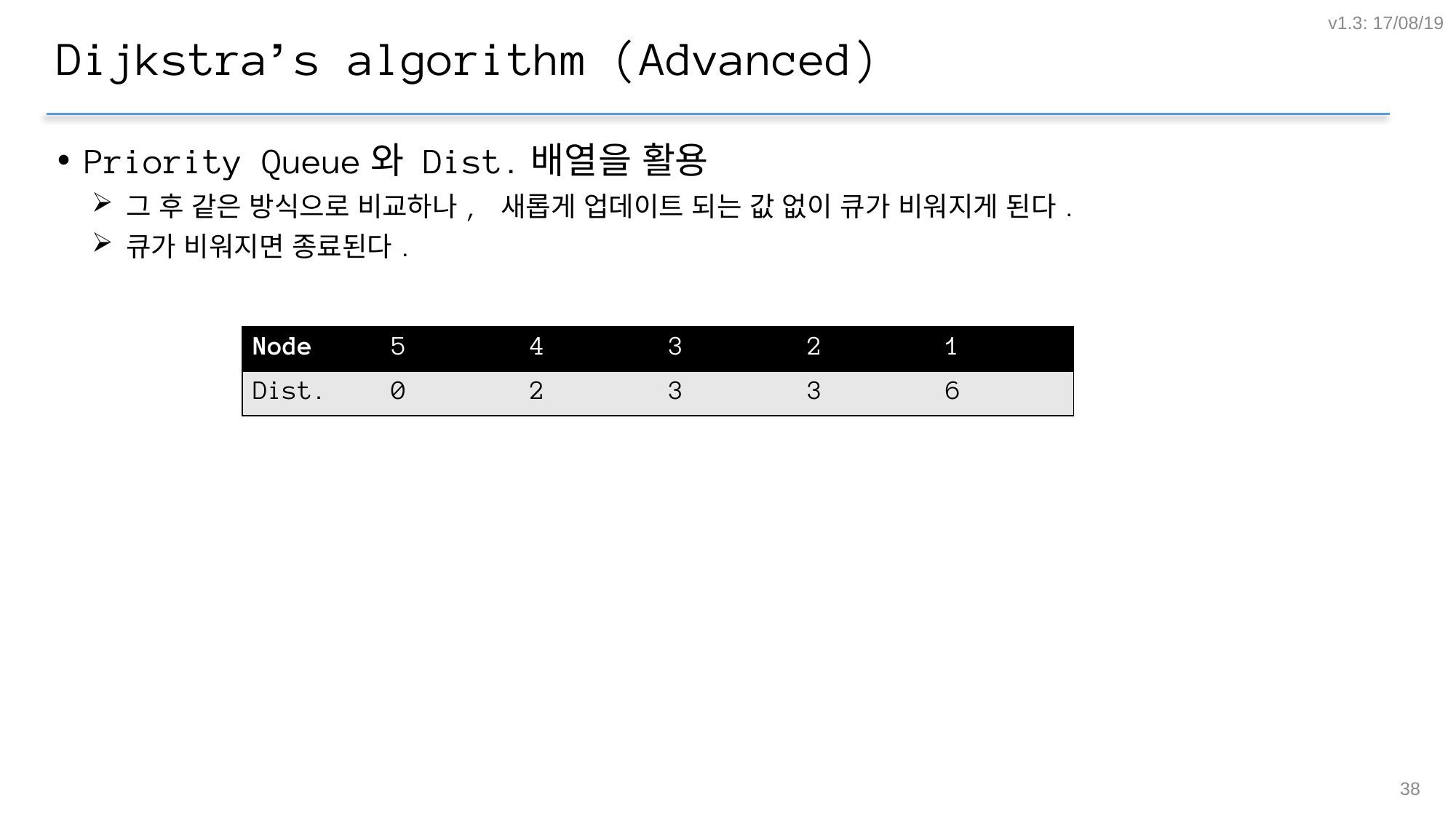

v1.3: 17/08/19
# Dijkstra’s algorithm (Advanced)
Priority Queue와 Dist.배열을 활용
그 후 같은 방식으로 비교하나, 새롭게 업데이트 되는 값 없이 큐가 비워지게 된다.
큐가 비워지면 종료된다.
| Node | 5 | 4 | 3 | 2 | 1 |
| --- | --- | --- | --- | --- | --- |
| Dist. | 0 | 2 | 3 | 3 | 6 |
38